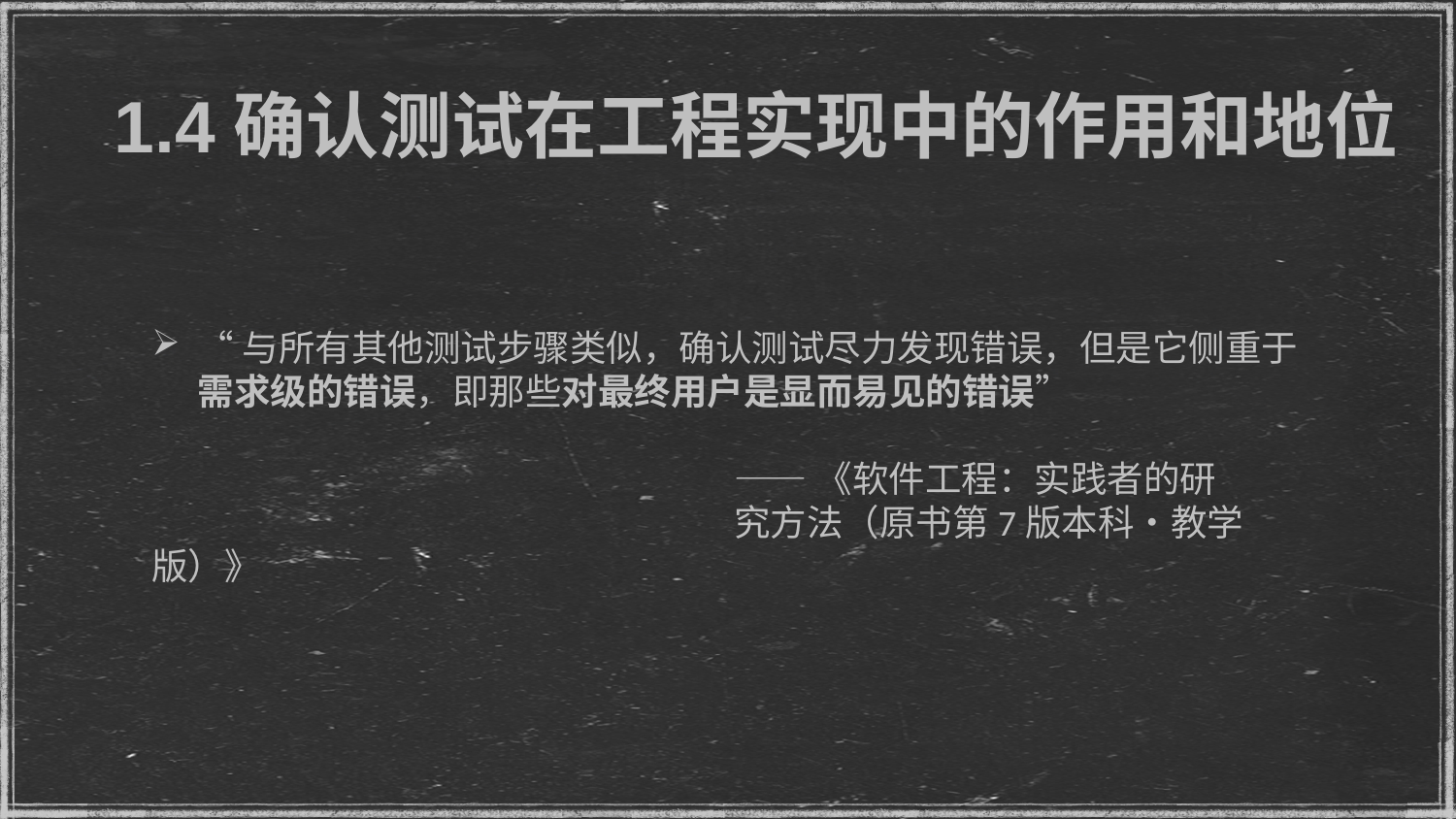

1.4确认测试在工程实现中的作用和地位
“与所有其他测试步骤类似，确认测试尽力发现错误，但是它侧重于需求级的错误，即那些对最终用户是显而易见的错误”

				——《软件工程：实践者的研				究方法（原书第7版本科•教学版）》